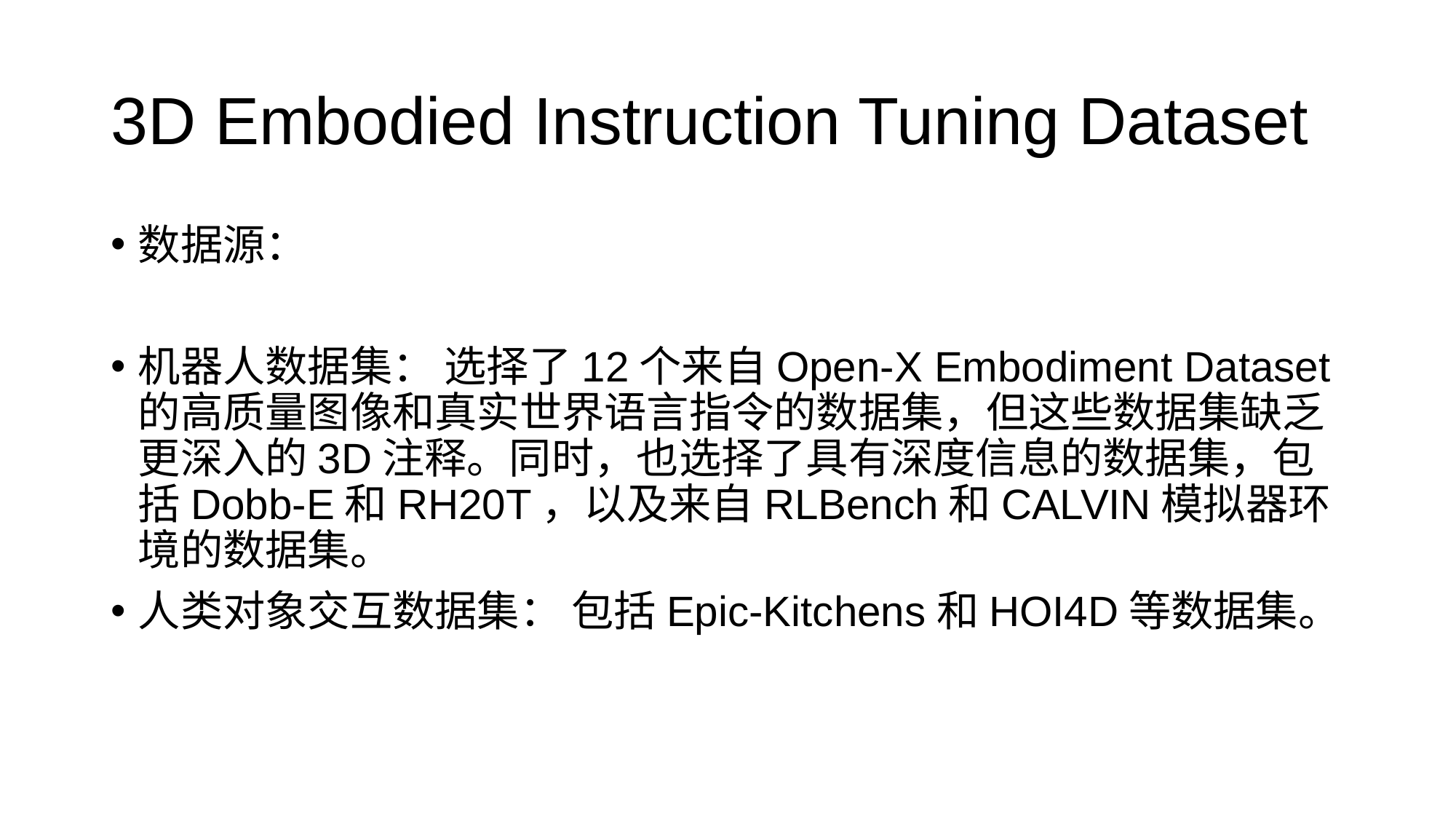

# 3D Embodied Instruction Tuning Dataset
数据源：

机器人数据集： 选择了12个来自Open-X Embodiment Dataset的高质量图像和真实世界语言指令的数据集，但这些数据集缺乏更深入的3D注释。同时，也选择了具有深度信息的数据集，包括Dobb-E和RH20T，以及来自RLBench和CALVIN模拟器环境的数据集。
人类对象交互数据集： 包括Epic-Kitchens和HOI4D等数据集。